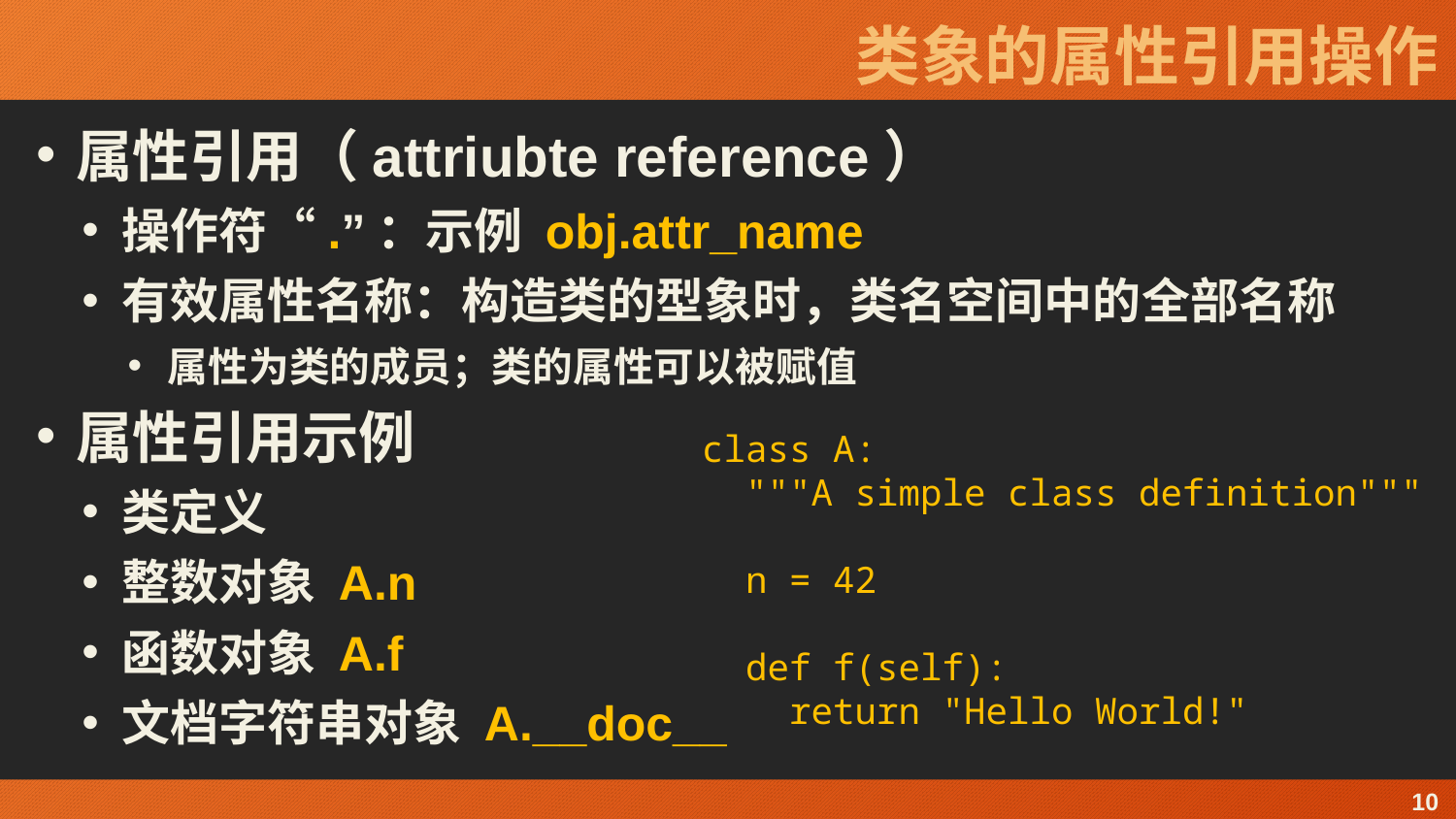

# 类象的属性引用操作
属性引用（attriubte reference）
操作符“.”：示例 obj.attr_name
有效属性名称：构造类的型象时，类名空间中的全部名称
属性为类的成员；类的属性可以被赋值
属性引用示例
类定义
整数对象 A.n
函数对象 A.f
文档字符串对象 A.__doc__
class A:
  """A simple class definition"""

  n = 42

  def f(self):
    return "Hello World!"
10